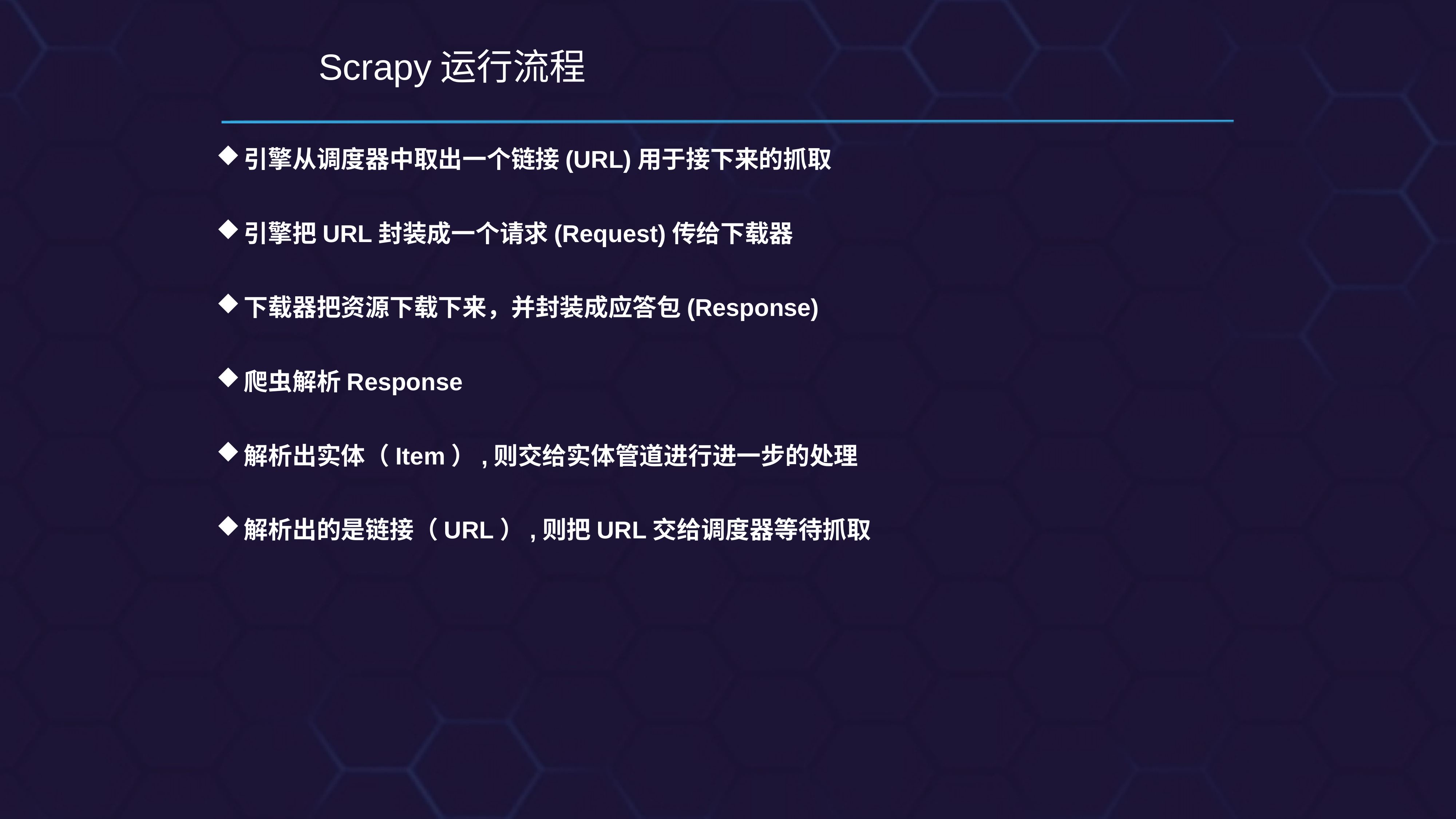

# Scrapy运行流程
引擎从调度器中取出一个链接(URL)用于接下来的抓取
引擎把URL封装成一个请求(Request)传给下载器
下载器把资源下载下来，并封装成应答包(Response)
爬虫解析Response
解析出实体（Item）,则交给实体管道进行进一步的处理
解析出的是链接（URL）,则把URL交给调度器等待抓取